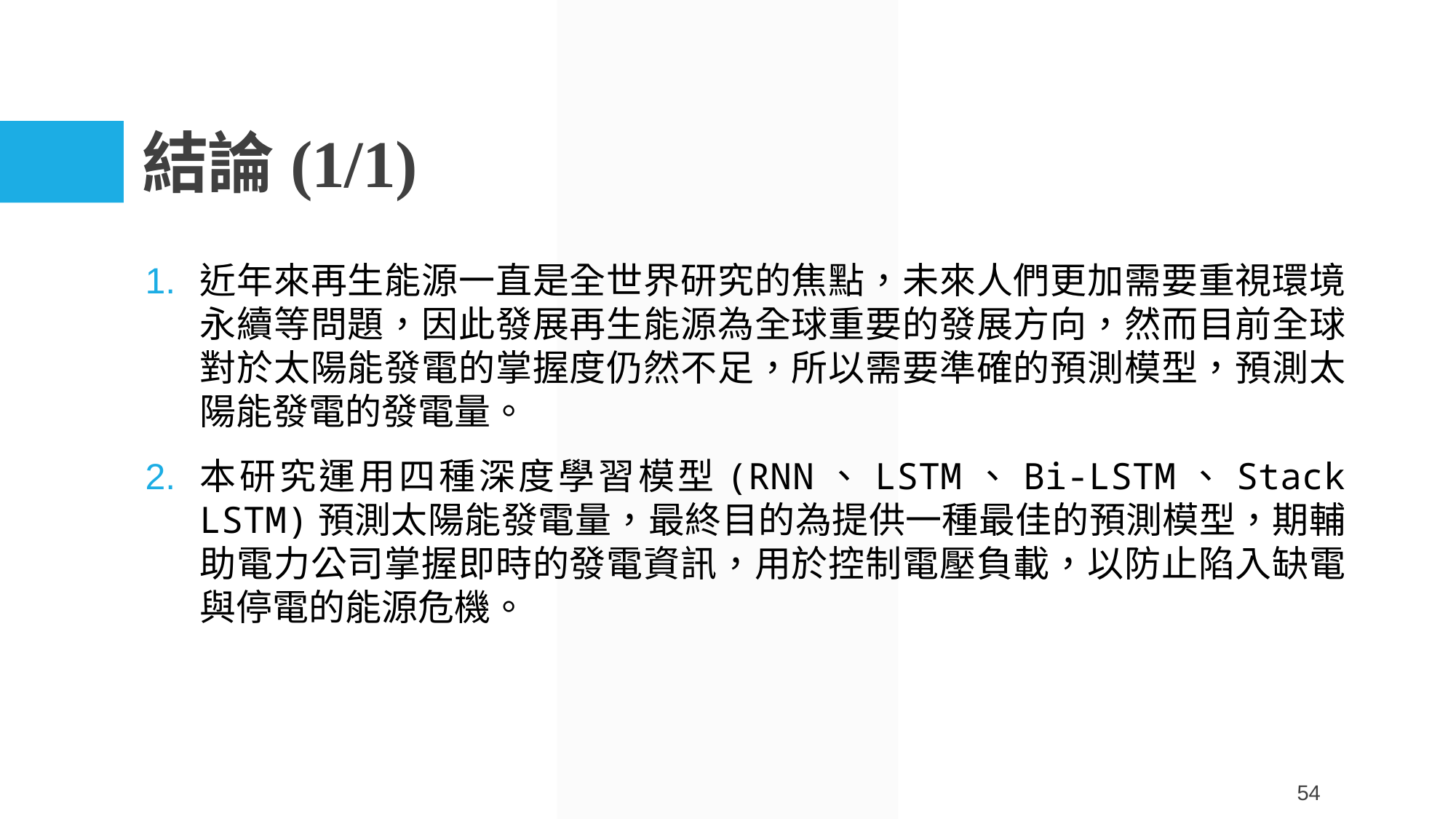

# 結論(1/1)
近年來再生能源一直是全世界研究的焦點，未來人們更加需要重視環境永續等問題，因此發展再生能源為全球重要的發展方向，然而目前全球對於太陽能發電的掌握度仍然不足，所以需要準確的預測模型，預測太陽能發電的發電量。
本研究運用四種深度學習模型(RNN、LSTM、Bi-LSTM、Stack LSTM)預測太陽能發電量，最終目的為提供一種最佳的預測模型，期輔助電力公司掌握即時的發電資訊，用於控制電壓負載，以防止陷入缺電與停電的能源危機。

54